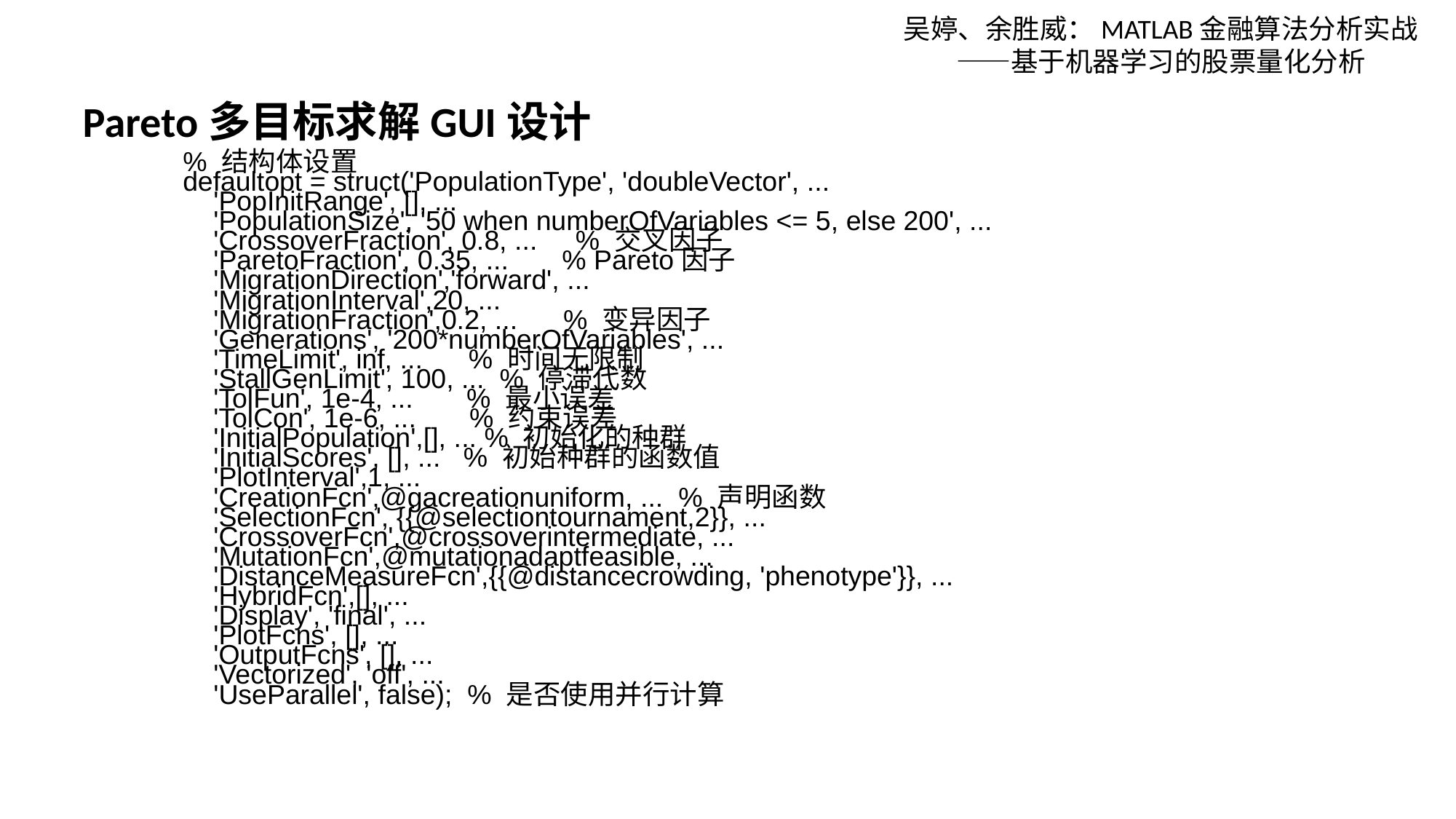

吴婷、余胜威：MATLAB金融算法分析实战——基于机器学习的股票量化分析
Pareto多目标求解GUI设计
% 结构体设置
defaultopt = struct('PopulationType', 'doubleVector', ...
    'PopInitRange', [], ...
    'PopulationSize', '50 when numberOfVariables <= 5, else 200', ...
    'CrossoverFraction', 0.8, ...     % 交叉因子
    'ParetoFraction', 0.35, ...       % Pareto因子
    'MigrationDirection','forward', ...
    'MigrationInterval',20, ...
    'MigrationFraction',0.2, ...      % 变异因子
    'Generations', '200*numberOfVariables', ...
    'TimeLimit', inf, ...      % 时间无限制
    'StallGenLimit', 100, ...  % 停滞代数
    'TolFun', 1e-4, ...       % 最小误差
    'TolCon', 1e-6, ...       % 约束误差
    'InitialPopulation',[], ... % 初始化的种群
    'InitialScores', [], ...   % 初始种群的函数值
    'PlotInterval',1, ...
    'CreationFcn',@gacreationuniform, ...  % 声明函数
    'SelectionFcn', {{@selectiontournament,2}}, ...
    'CrossoverFcn',@crossoverintermediate, ...
    'MutationFcn',@mutationadaptfeasible, ...
    'DistanceMeasureFcn',{{@distancecrowding, 'phenotype'}}, ...
    'HybridFcn',[], ...
    'Display', 'final', ...
    'PlotFcns', [], ...
    'OutputFcns', [], ...
    'Vectorized', 'off', ...
    'UseParallel', false);  % 是否使用并行计算